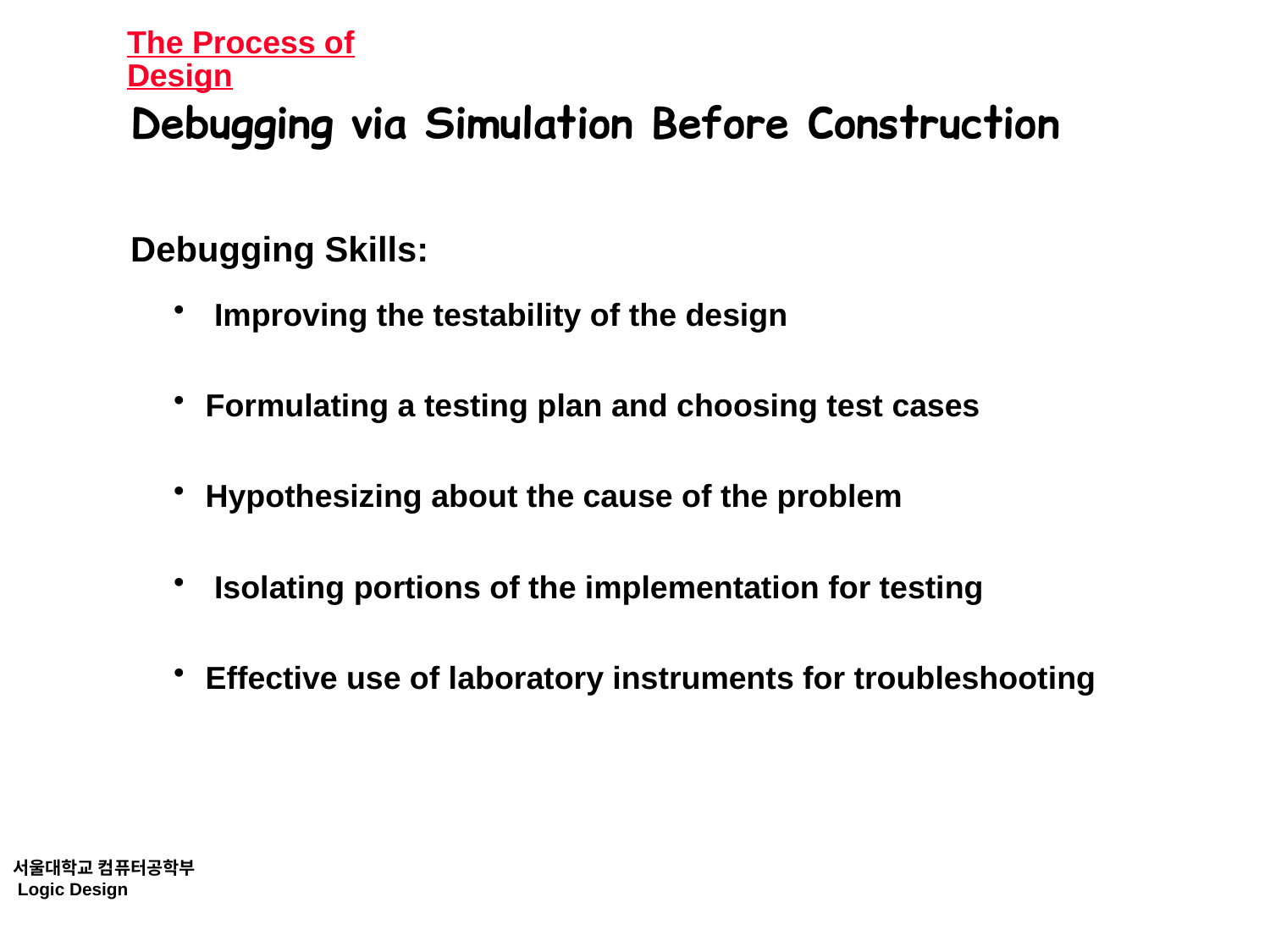

# The Process of Design
Debugging via Simulation Before Construction

Debugging Skills:
 Improving the testability of the design

Formulating a testing plan and choosing test cases

Hypothesizing about the cause of the problem

 Isolating portions of the implementation for testing

Effective use of laboratory instruments for troubleshooting
서울대학교 컴퓨터공학부
 Logic Design                                                                                                                                                                                                               Chap1.15